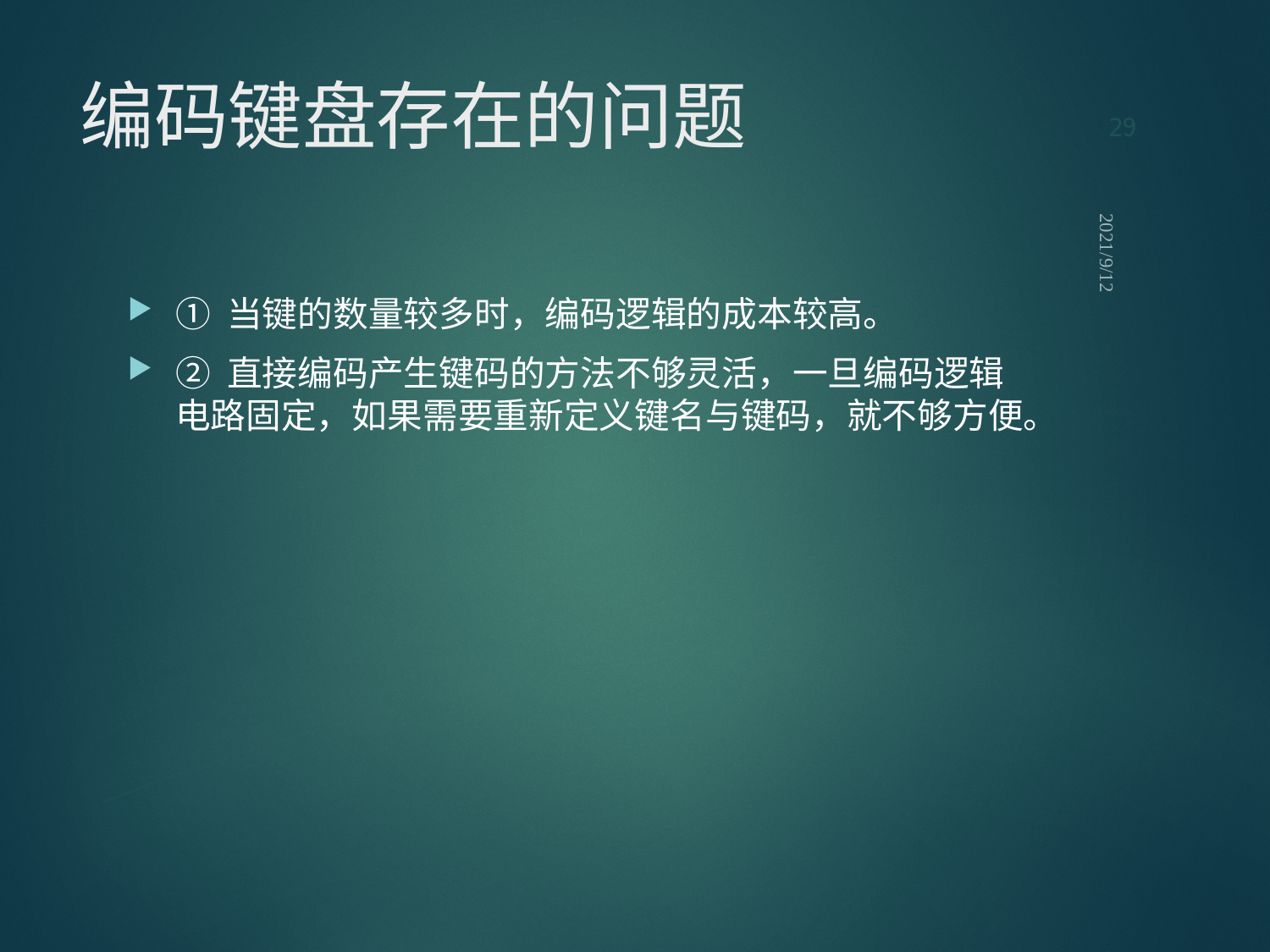

29
# 编码键盘存在的问题
2021/9/12
① 当键的数量较多时，编码逻辑的成本较高。
② 直接编码产生键码的方法不够灵活，一旦编码逻辑电路固定，如果需要重新定义键名与键码，就不够方便。